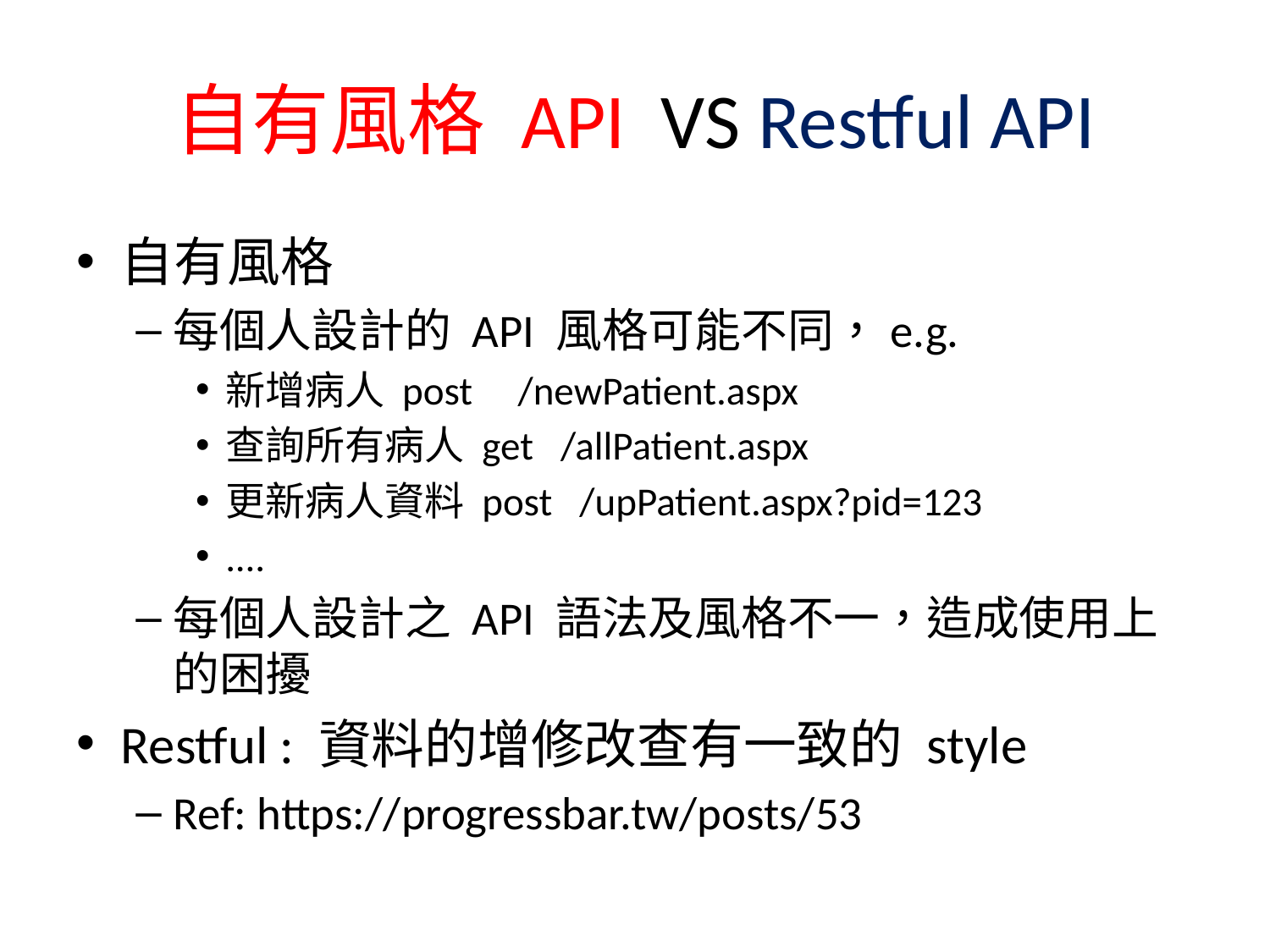

# 自有風格 API  VS Restful API
自有風格
每個人設計的 API 風格可能不同，e.g.
新增病人 post     /newPatient.aspx
查詢所有病人 get   /allPatient.aspx
更新病人資料 post   /upPatient.aspx?pid=123
....
每個人設計之 API 語法及風格不一，造成使用上的困擾
Restful : 資料的增修改查有一致的 style
Ref: https://progressbar.tw/posts/53